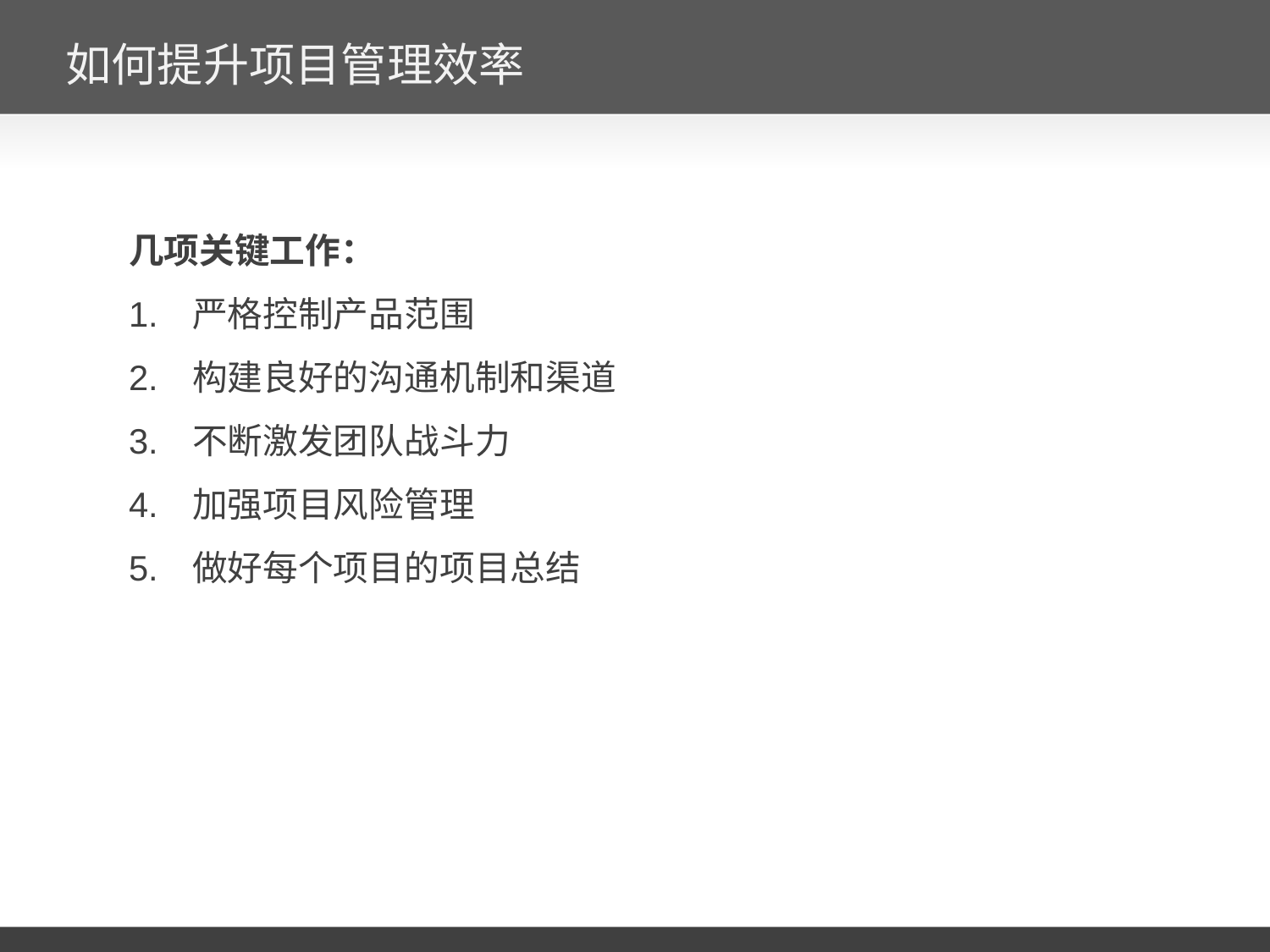

# 如何提升项目管理效率
几项关键工作：
严格控制产品范围
构建良好的沟通机制和渠道
不断激发团队战斗力
加强项目风险管理
做好每个项目的项目总结